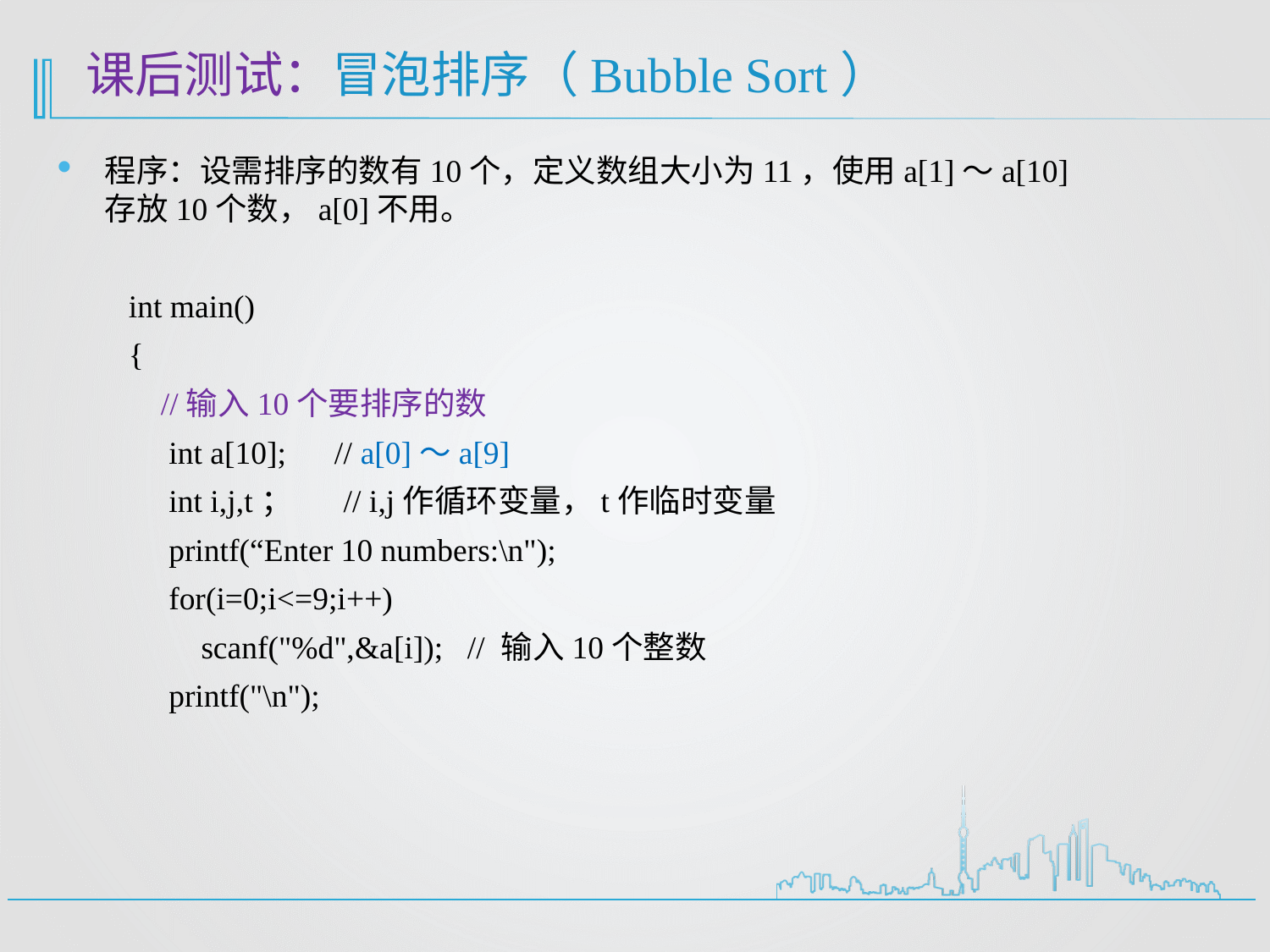

课后测试：冒泡排序（Bubble Sort）
程序：设需排序的数有10个，定义数组大小为11，使用a[1]～a[10]存放10个数，a[0]不用。

int main()
{
    //输入10个要排序的数
     int a[10];      // a[0]～a[9]
     int i,j,t；      // i,j作循环变量，t作临时变量
     printf(“Enter 10 numbers:\n");
     for(i=0;i<=9;i++)
         scanf("%d",&a[i]);   // 输入10个整数
     printf("\n");